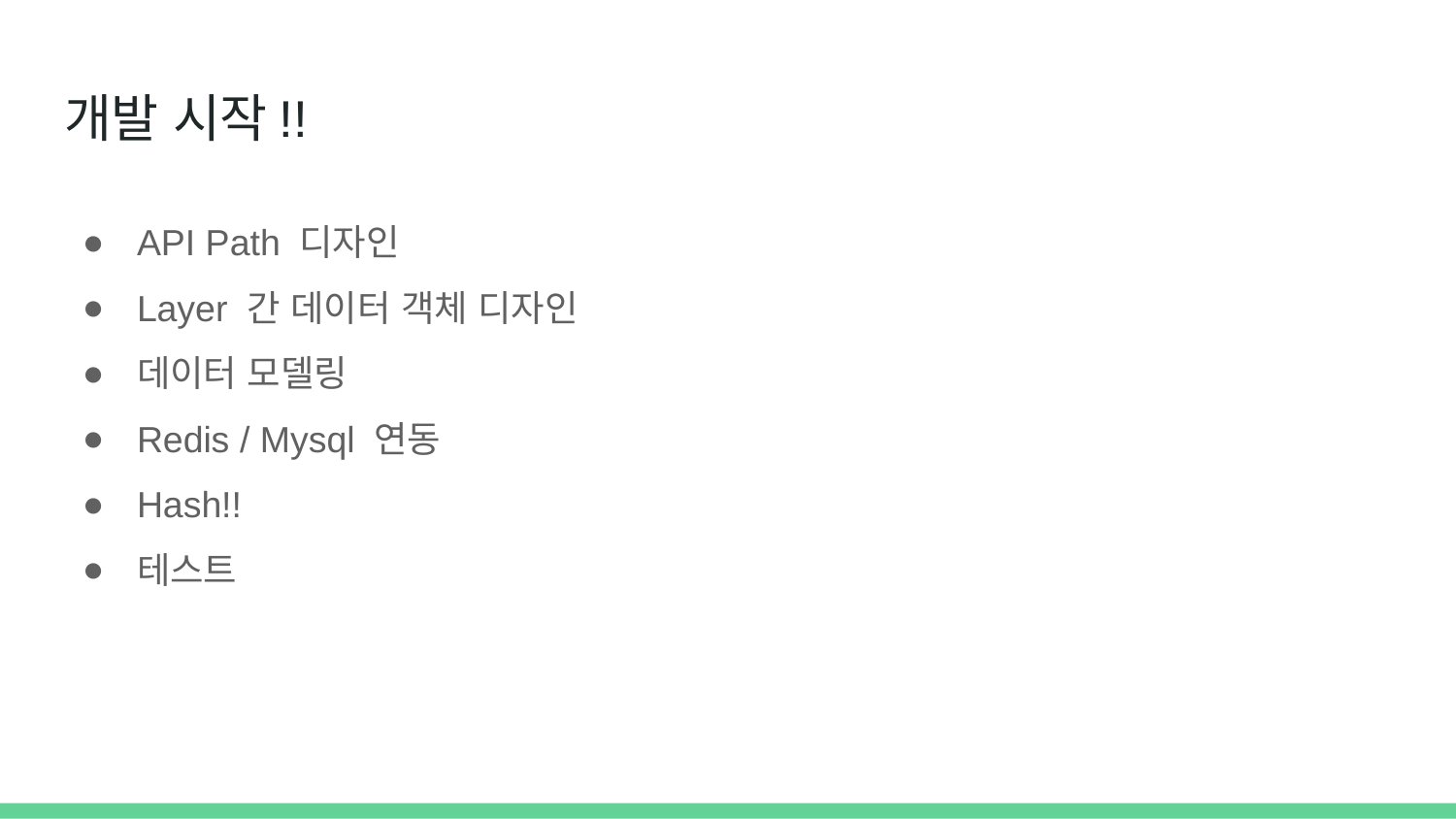

# 개발 시작!!
API Path 디자인
Layer 간 데이터 객체 디자인
데이터 모델링
Redis / Mysql 연동
Hash!!
테스트